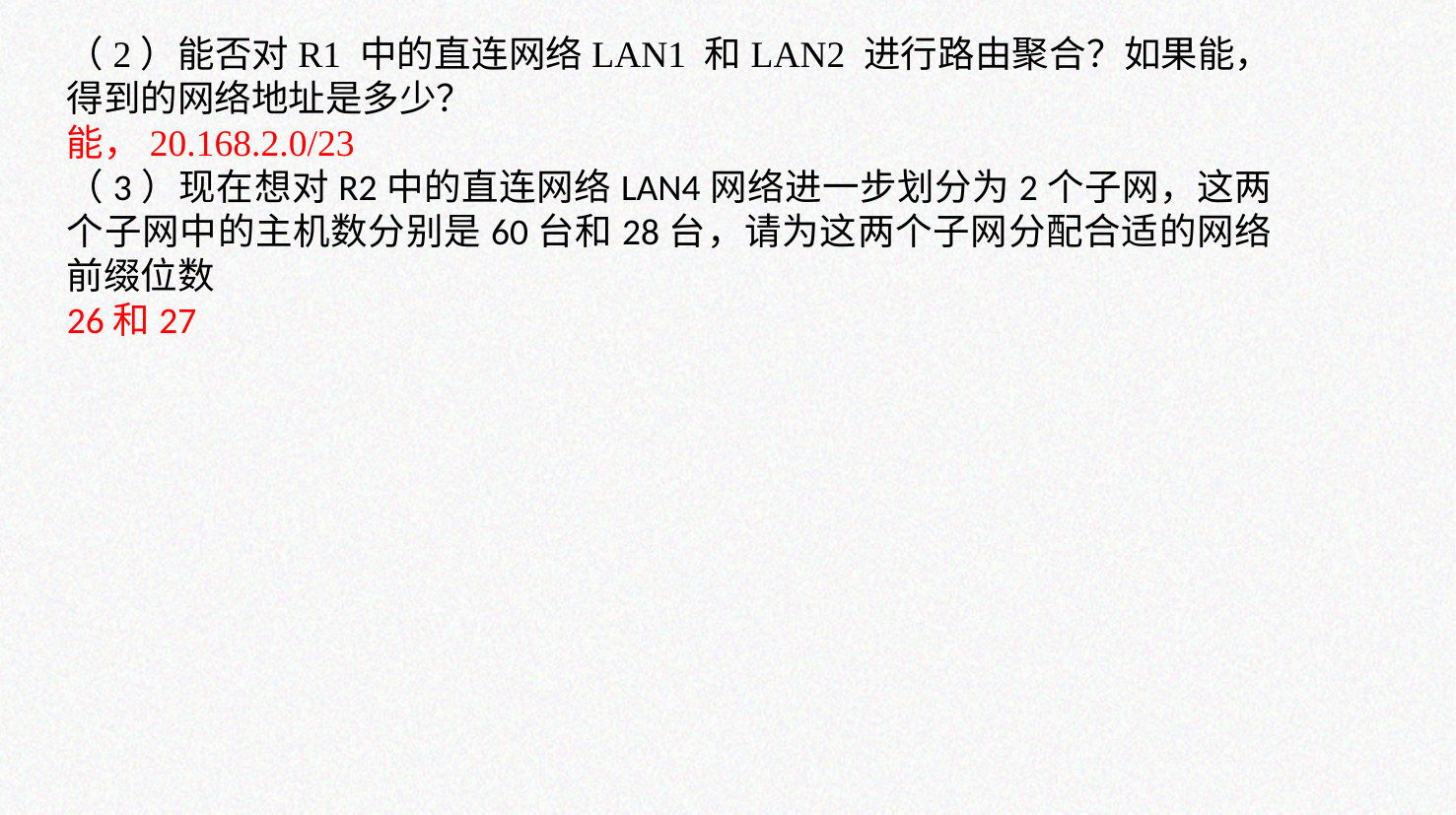

（2）能否对R1 中的直连网络LAN1 和LAN2 进行路由聚合？如果能，得到的网络地址是多少？
能，20.168.2.0/23
（3）现在想对R2中的直连网络LAN4网络进一步划分为2个子网，这两个子网中的主机数分别是60台和28台，请为这两个子网分配合适的网络前缀位数
26和27